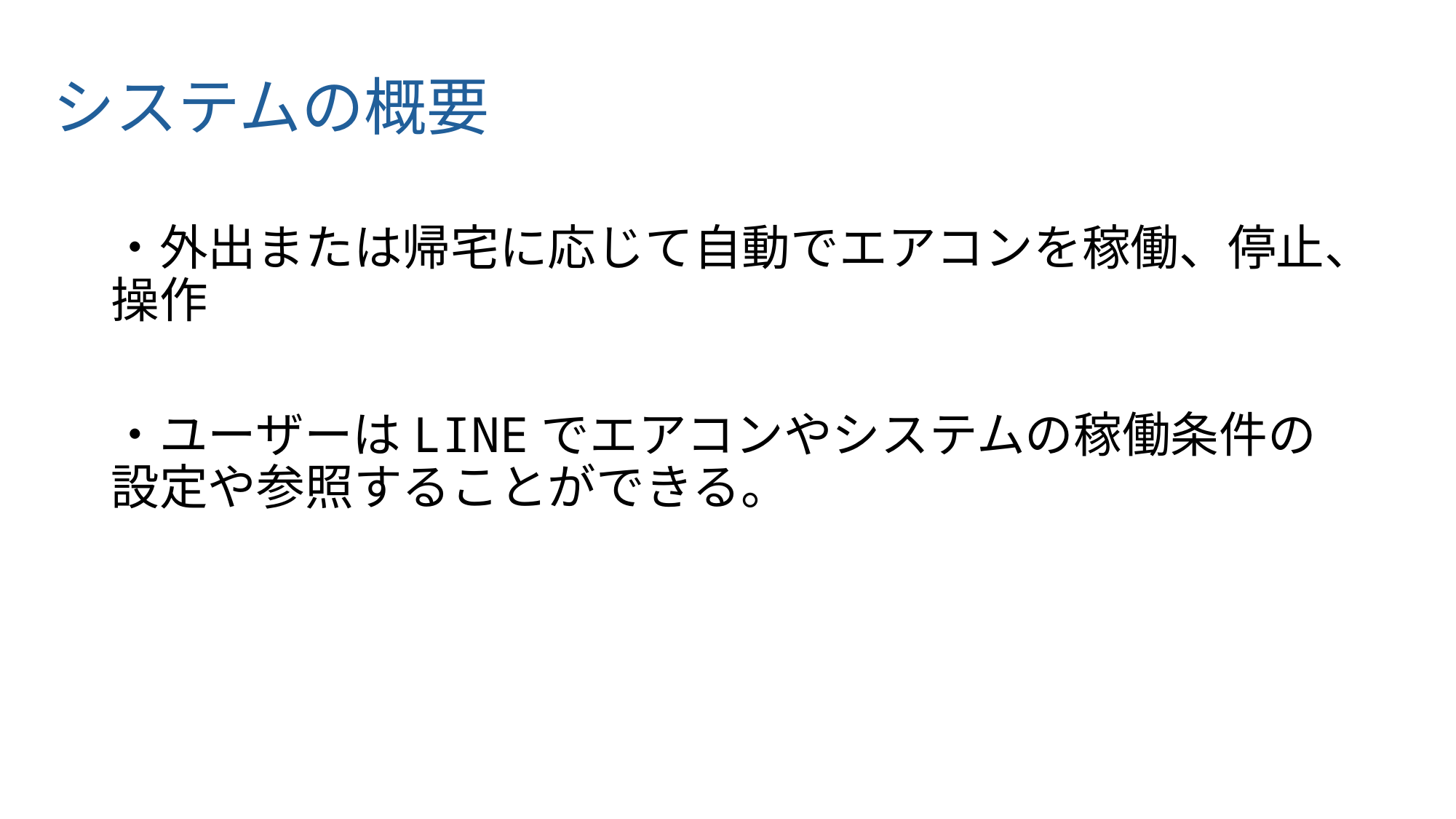

# システムの概要
・外出または帰宅に応じて自動でエアコンを稼働、停止、操作

・ユーザーはLINEでエアコンやシステムの稼働条件の設定や参照することができる。